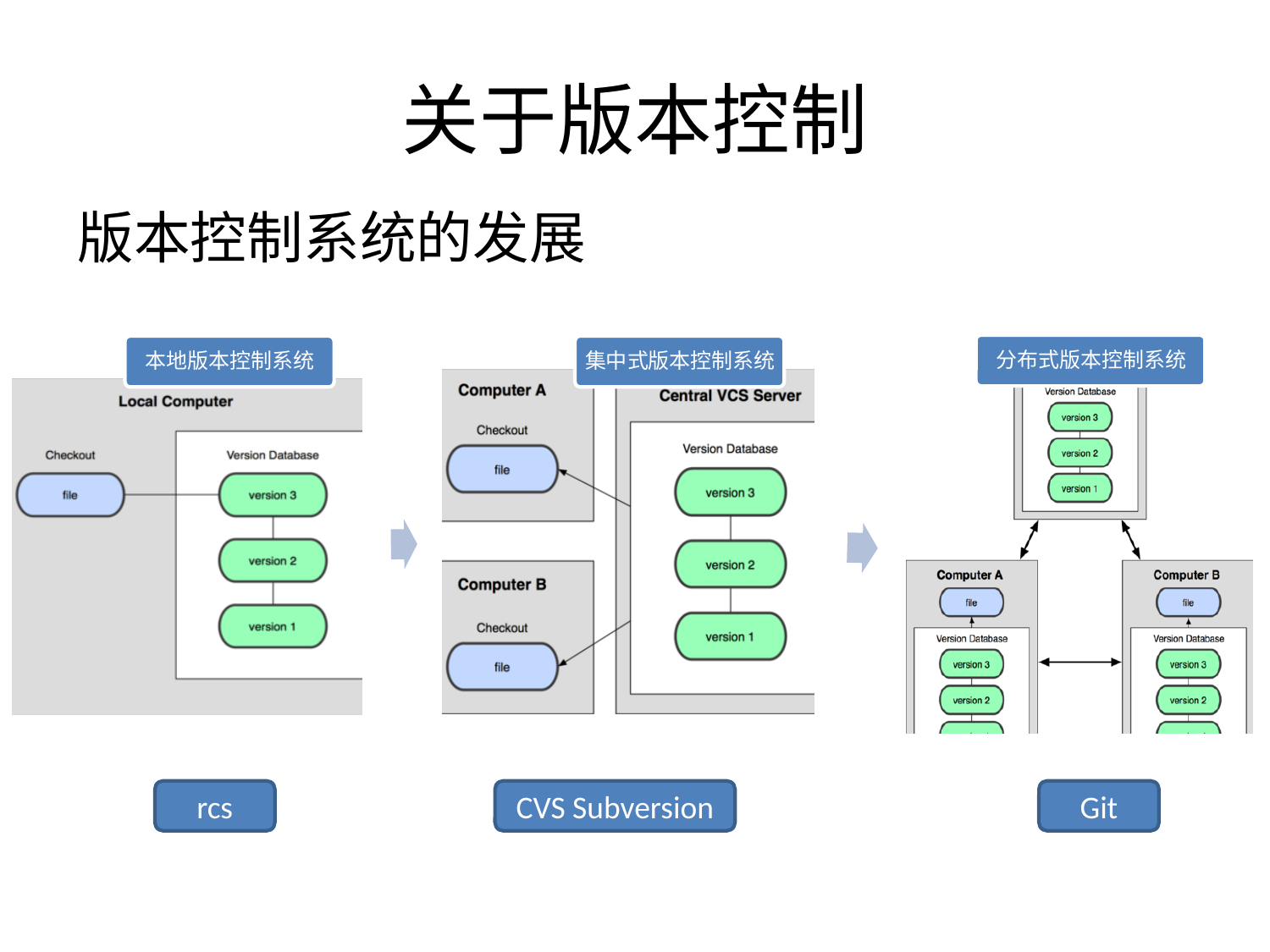

# 关于版本控制
版本控制系统的发展
本地版本控制系统

集中式版本控制系统

分布式版本控制系统
rcs
CVS Subversion
Git